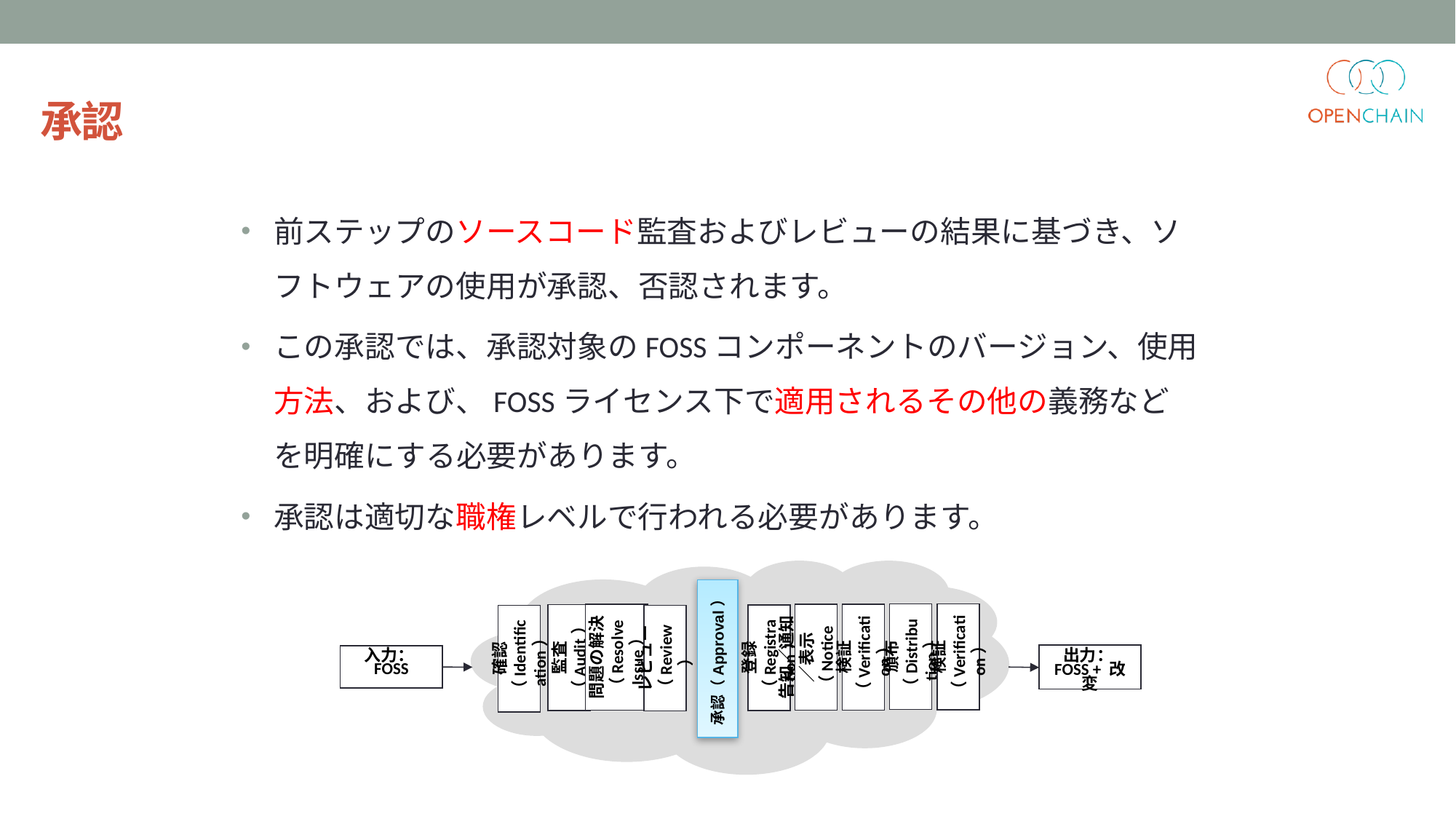

承認
前ステップのソースコード監査およびレビューの結果に基づき、ソフトウェアの使用が承認、否認されます。
この承認では、承認対象のFOSSコンポーネントのバージョン、使用方法、および、FOSSライセンス下で適用されるその他の義務などを明確にする必要があります。
承認は適切な職権レベルで行われる必要があります。

承認（Approval）
頒布（Distribution）
検証（Verification）
問題の解決（Resolve Issue）
告知／通知／表示（Notice）
検証（Verification）
監査（Audit）
登録（Registration）
確認（Identification）
レビュー（Review）
入力：
FOSS
出力：
FOSS + 改変